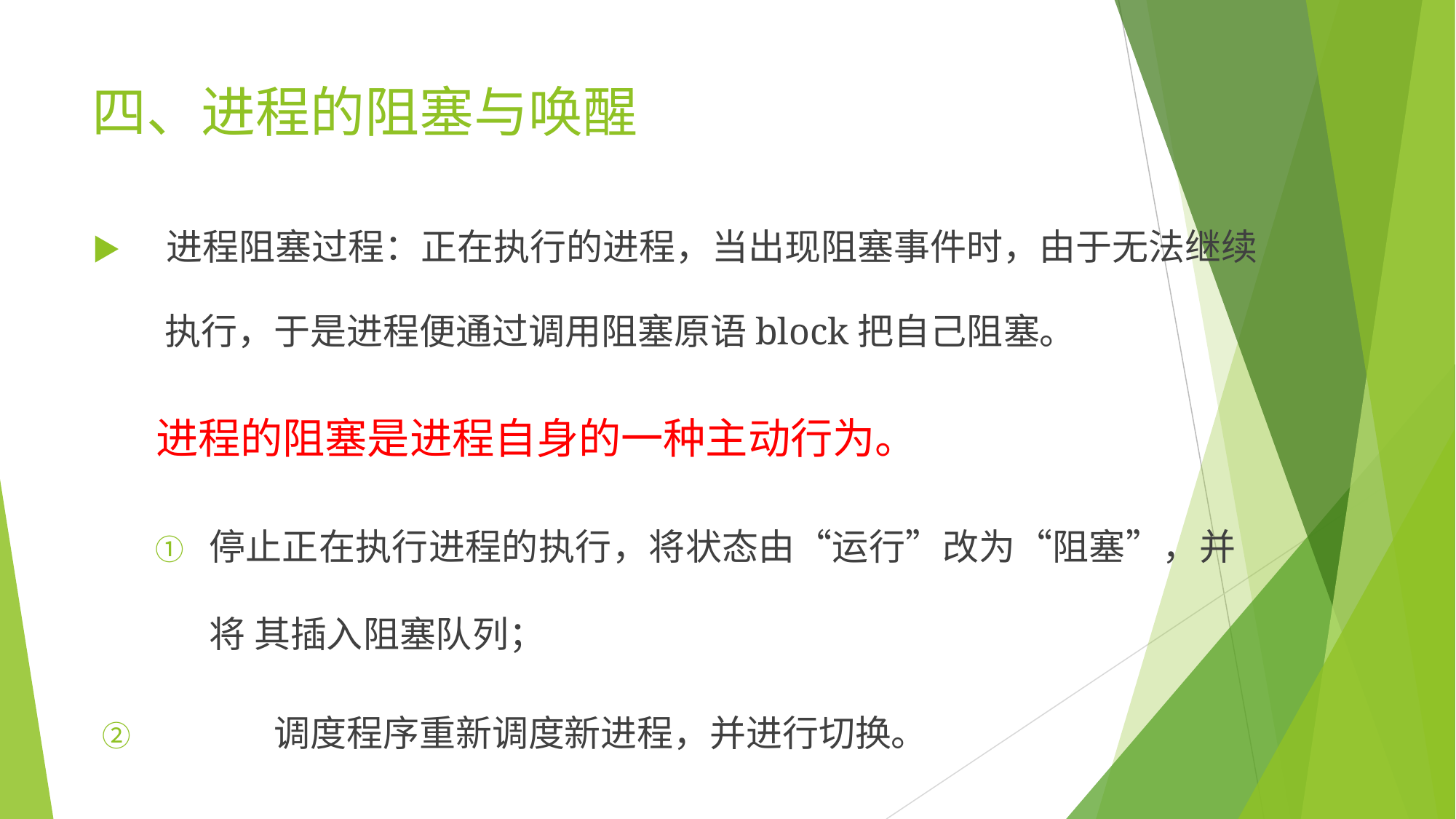

# 四、进程的阻塞与唤醒
▶	进程阻塞过程：正在执行的进程，当出现阻塞事件时，由于无法继续

执行，于是进程便通过调用阻塞原语block把自己阻塞。

进程的阻塞是进程自身的一种主动行为。
①	停止正在执行进程的执行，将状态由“运行”改为“阻塞”，并将 其插入阻塞队列；

②	调度程序重新调度新进程，并进行切换。